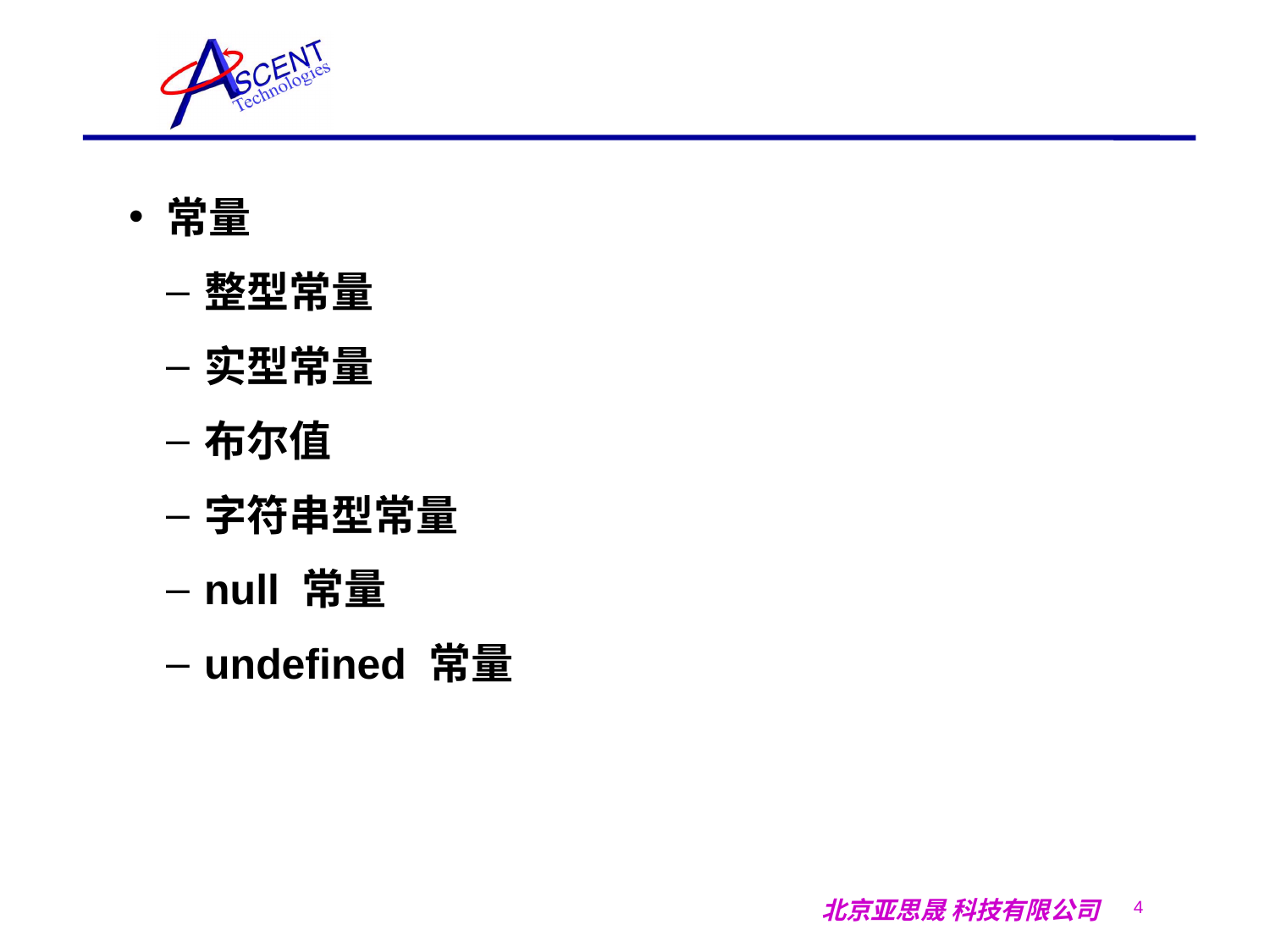

常量
整型常量
实型常量
布尔值
字符串型常量
null 常量
undefined 常量